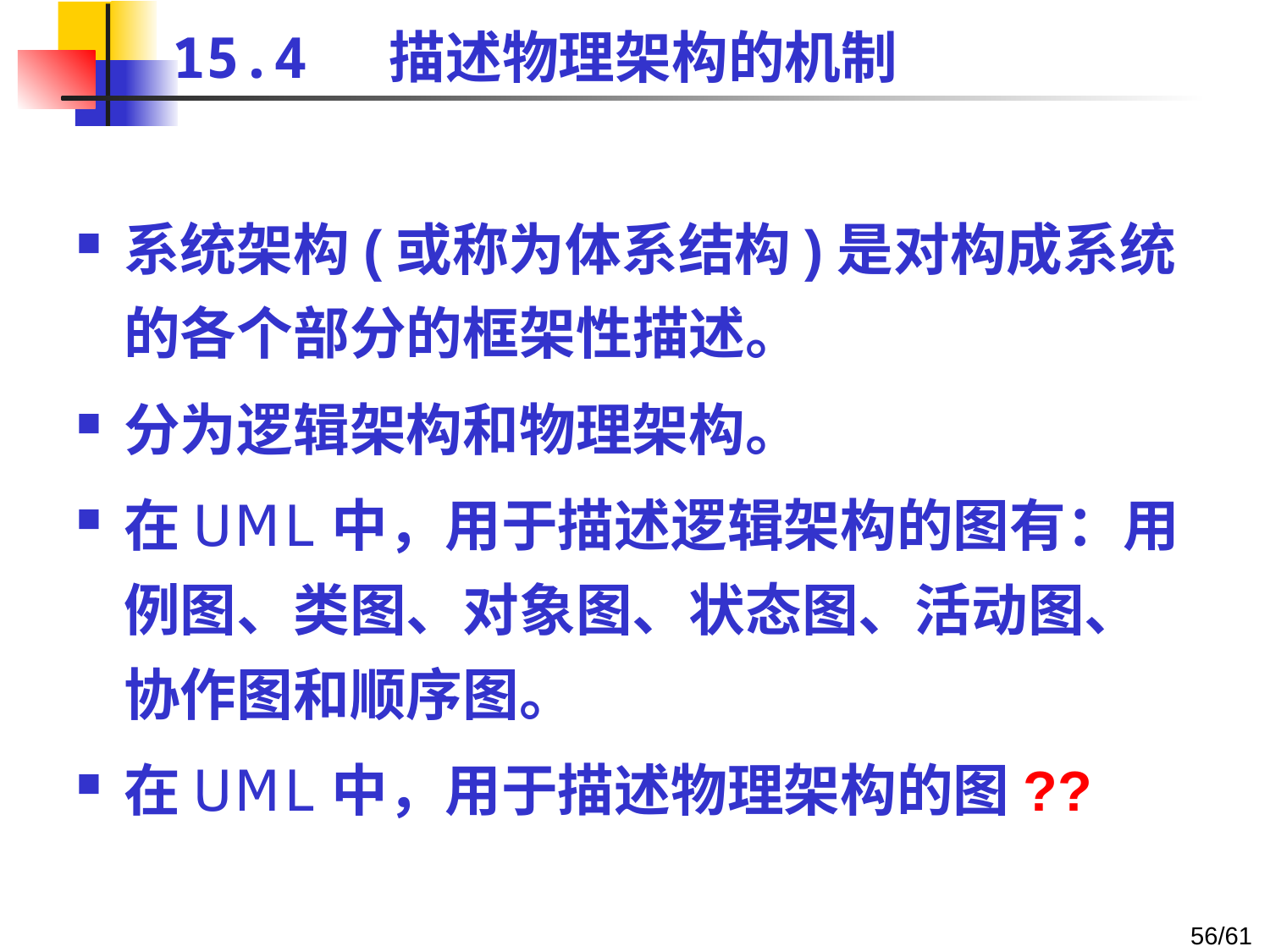

# 15.4  描述物理架构的机制
系统架构(或称为体系结构)是对构成系统的各个部分的框架性描述。
分为逻辑架构和物理架构。
在UML中，用于描述逻辑架构的图有：用例图、类图、对象图、状态图、活动图、协作图和顺序图。
在UML中，用于描述物理架构的图??
56/61